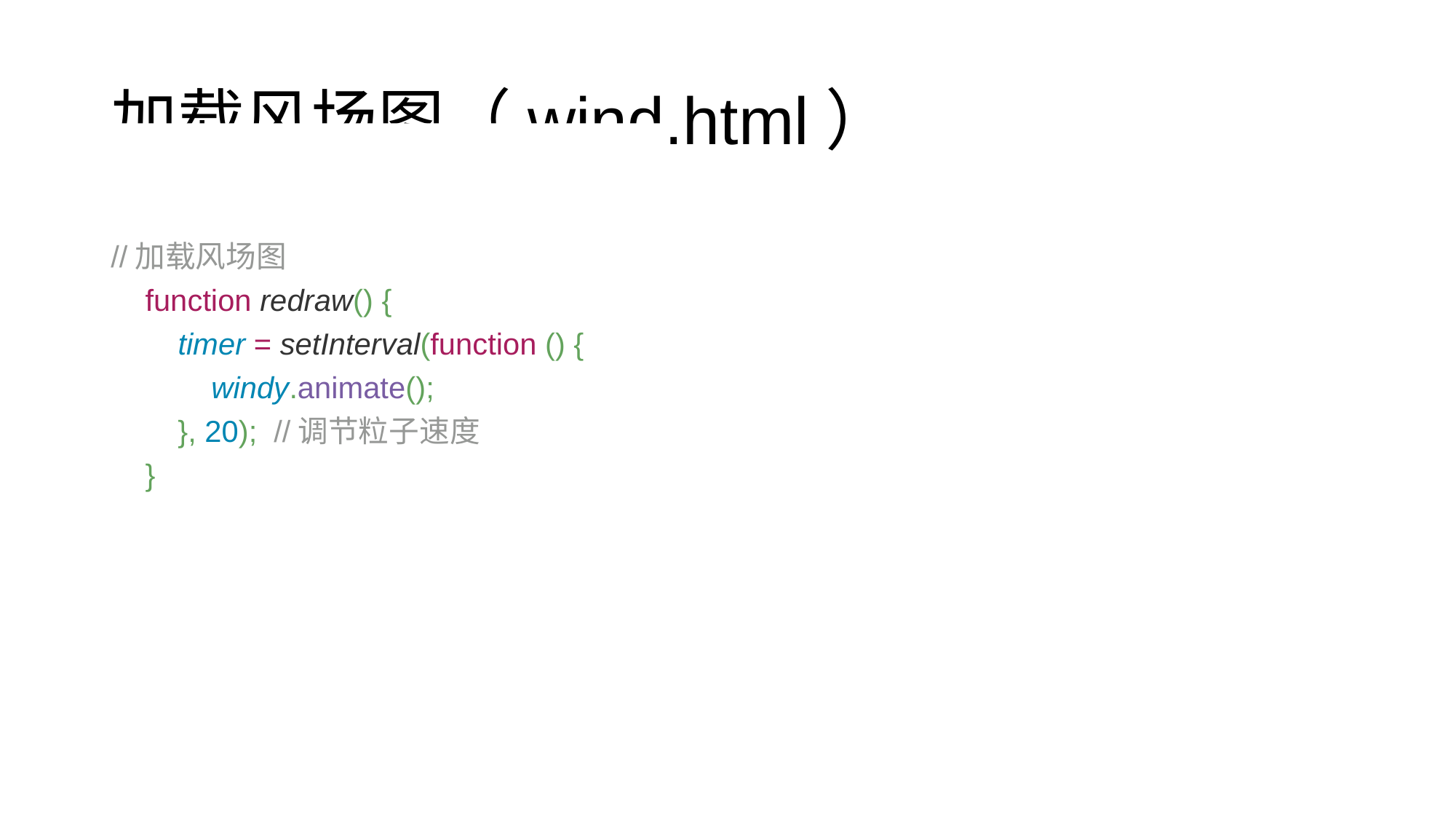

# 加载风场图（wind.html）
//加载风场图
    function redraw() {
        timer = setInterval(function () {
            windy.animate();
        }, 20);  //调节粒子速度
    }